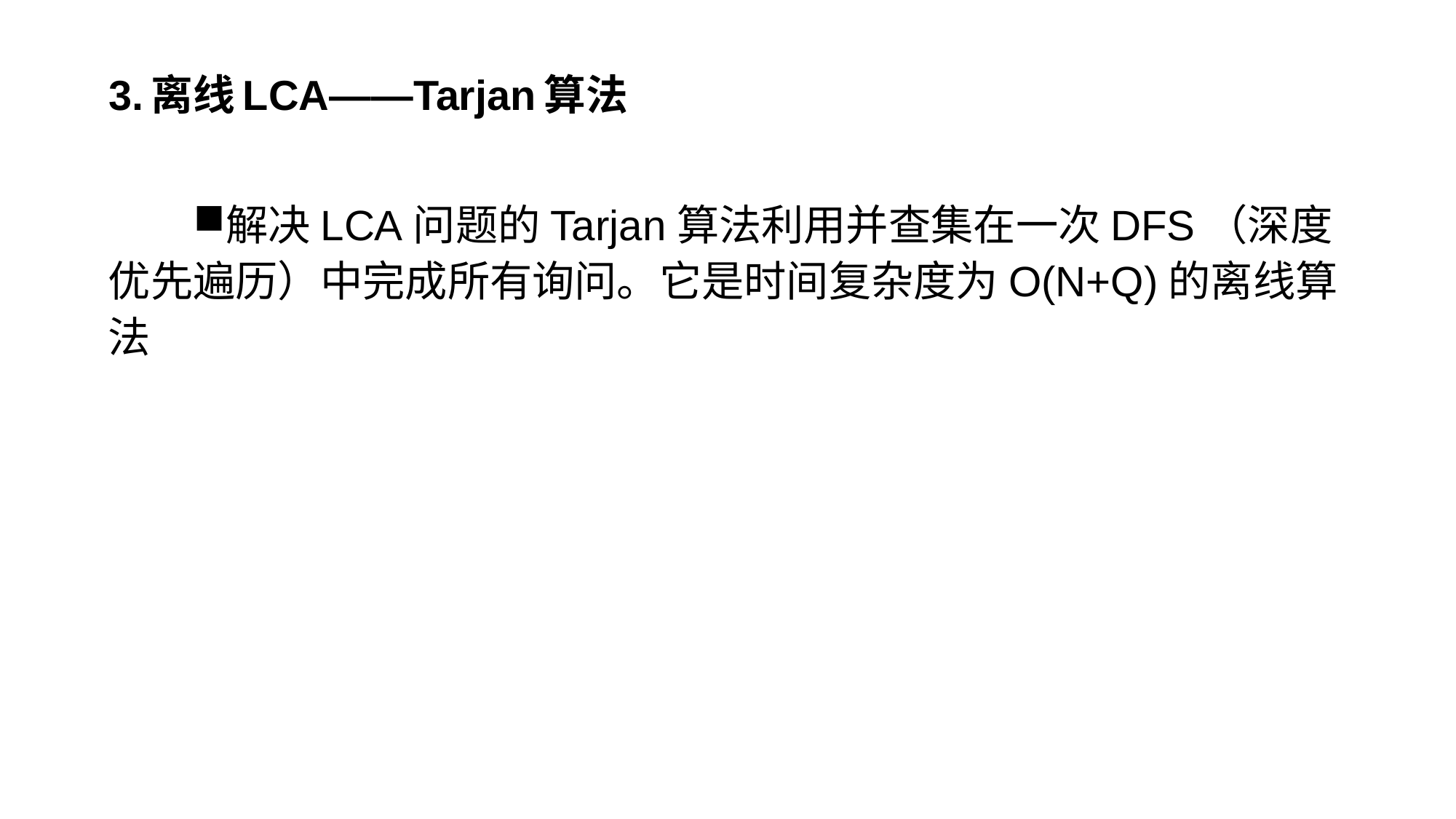

# 3.离线LCA——Tarjan算法
解决LCA问题的Tarjan算法利用并查集在一次DFS（深度优先遍历）中完成所有询问。它是时间复杂度为O(N+Q)的离线算法